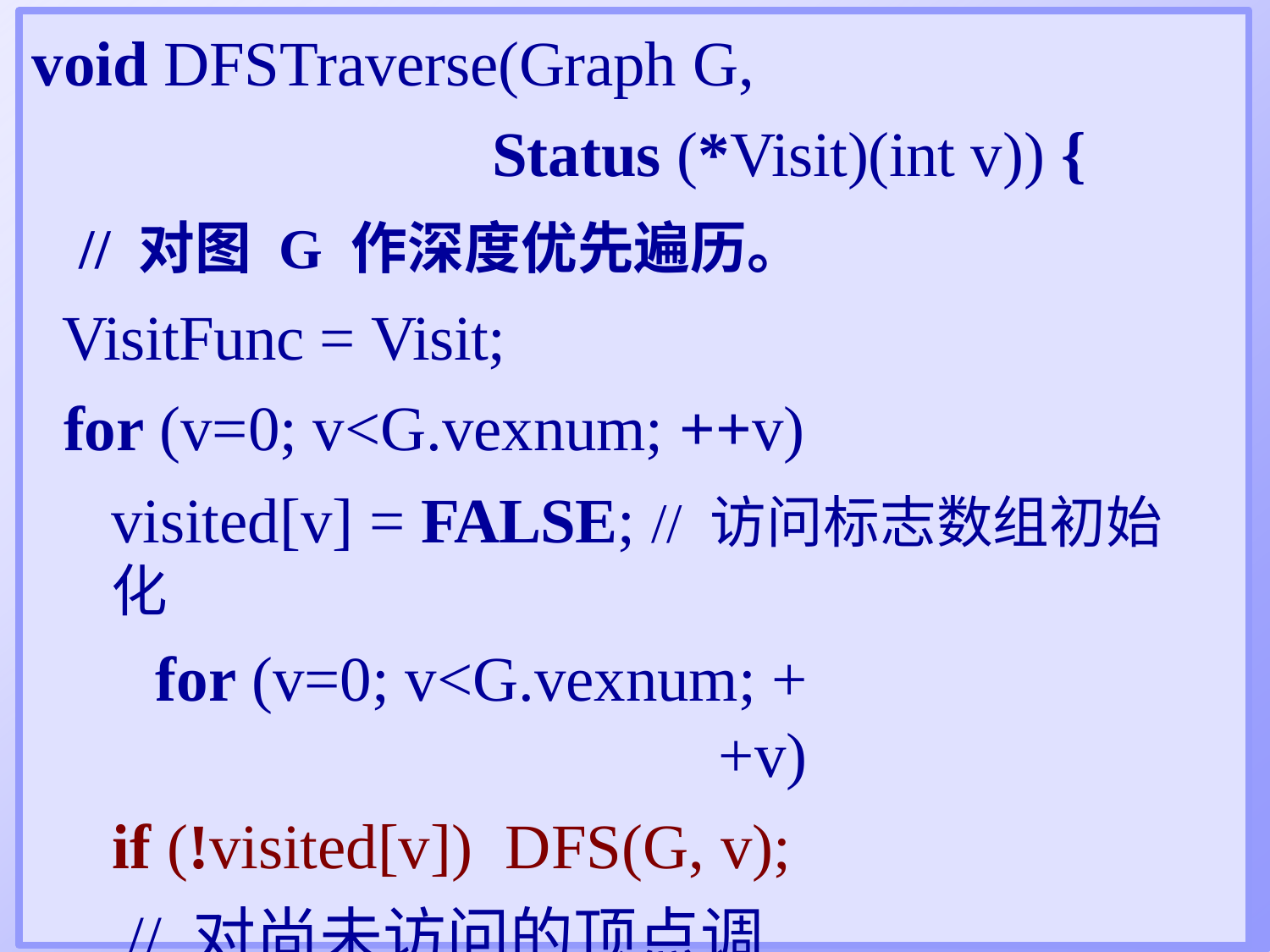

# void DFSTraverse(Graph G,
Status (*Visit)(int v)) {
// 对图G 作深度优先遍历。
VisitFunc = Visit;
for (v=0; v<G.vexnum; ++v)
visited[v] = FALSE; // 访问标志数组初始化
for (v=0; v<G.vexnum; ++v)
if (!visited[v])	DFS(G, v);
// 对尚未访问的顶点调用DFS
}